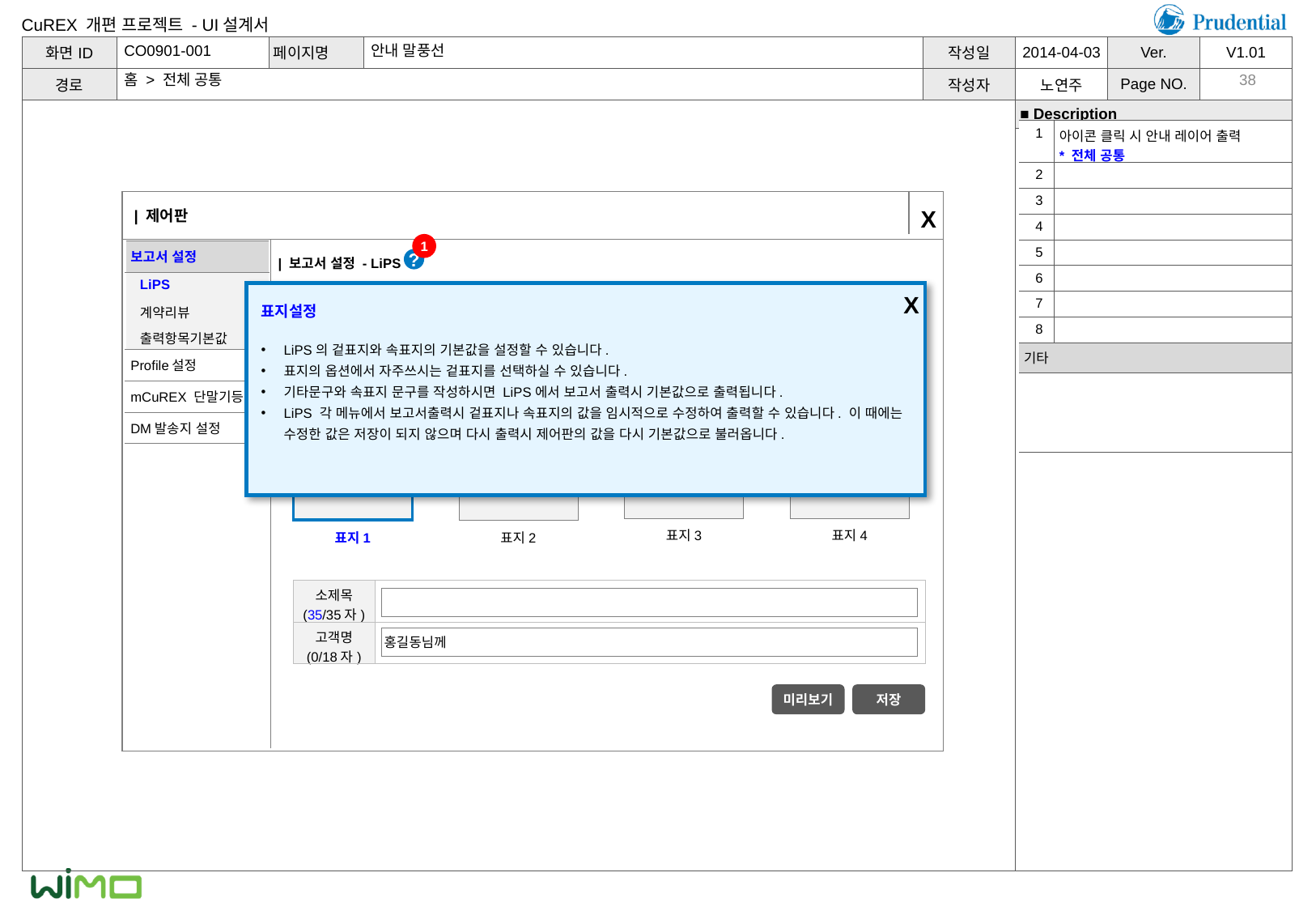

CO0901-001
안내 말풍선
홈 > 전체 공통
38
| 1 | 아이콘 클릭 시 안내 레이어 출력 \* 전체 공통 |
| --- | --- |
| 2 |  |
| 3 |  |
| 4 |  |
| 5 |  |
| 6 |  |
| 7 |  |
| 8 |  |
| 기타 |  |
|  |  |

| 제어판
X
1
| 보고서 설정 |
| --- |
| LiPS |
| 계약리뷰 |
| 출력항목기본값 |
| Profile설정 |
| mCuREX 단말기등록 |
| DM발송지 설정 |
| 보고서 설정 - LiPS
?
X

겉표지
속표지
표지설정
표지 지정
LiPS의 겉표지와 속표지의 기본값을 설정할 수 있습니다.
표지의 옵션에서 자주쓰시는 겉표지를 선택하실 수 있습니다.
기타문구와 속표지 문구를 작성하시면 LiPS에서 보고서 출력시 기본값으로 출력됩니다.
LiPS 각 메뉴에서 보고서출력시 겉표지나 속표지의 값을 임시적으로 수정하여 출력할 수 있습니다. 이 때에는 수정한 값은 저장이 되지 않으며 다시 출력시 제어판의 값을 다시 기본값으로 불러옵니다.
thumbnail
표지3
thumbnail
표지4
thumbnail
표지1
thumbnail
표지2
| 소제목 (35/35자) |  |
| --- | --- |
| 고객명 (0/18자) |  |

홍길동님께
미리보기
저장